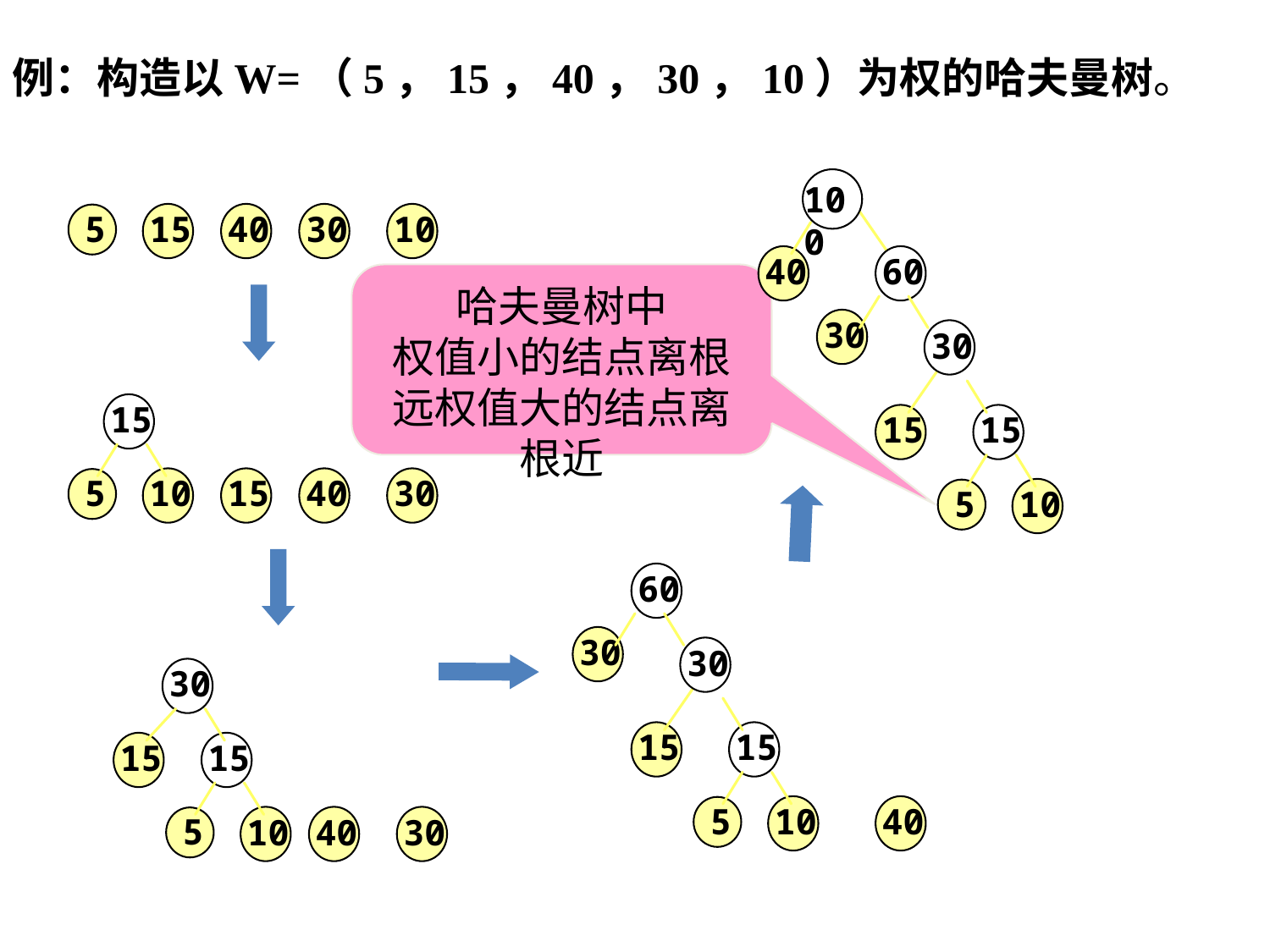

#
例：构造以W=（5，15，40，30，10）为权的哈夫曼树。

100

40

60

30

30

15

15

5

10

5

15

40

30

10

哈夫曼树中
权值小的结点离根远权值大的结点离根近

15

10

15

40

30

5

60

30

30

30

15

15

15

15

10

40

5

10

40

30

5